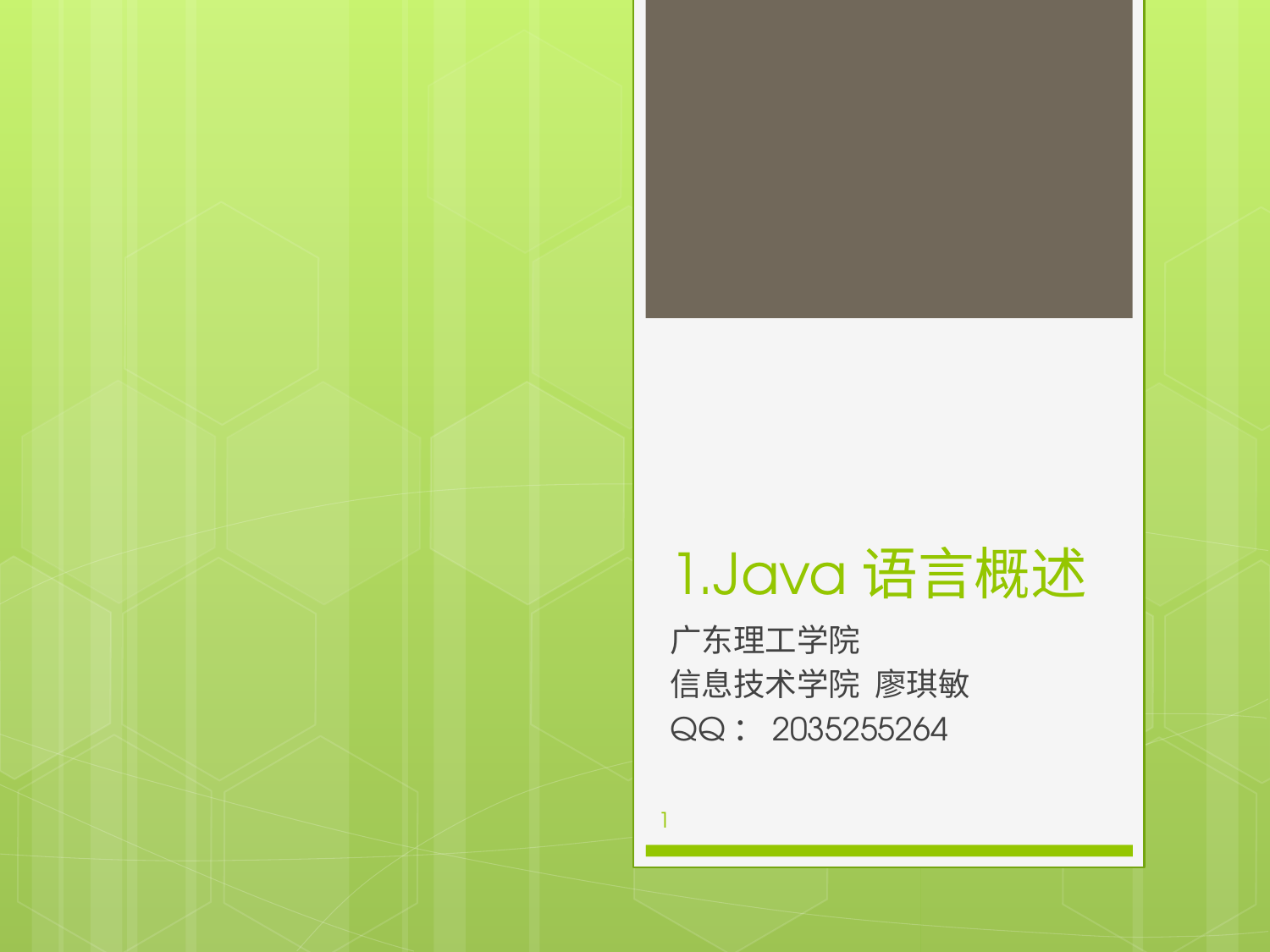

# 1.Java语言概述
广东理工学院
信息技术学院  廖琪敏
QQ：2035255264
1